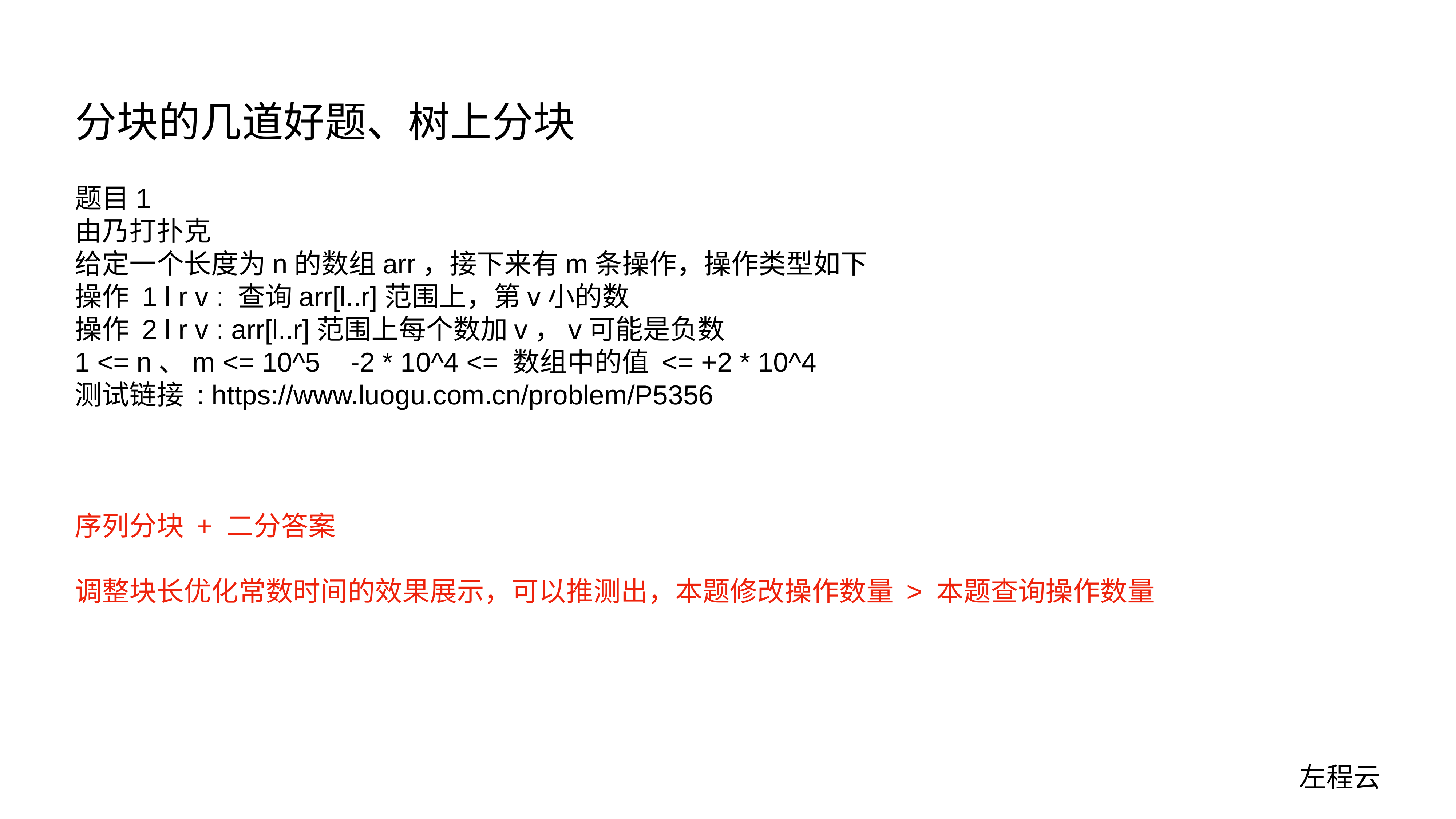

# 分块的几道好题、树上分块
题目1
由乃打扑克
给定一个长度为n的数组arr，接下来有m条操作，操作类型如下
操作 1 l r v : 查询arr[l..r]范围上，第v小的数
操作 2 l r v : arr[l..r]范围上每个数加v，v可能是负数
1 <= n、m <= 10^5    -2 * 10^4 <= 数组中的值 <= +2 * 10^4
测试链接 : https://www.luogu.com.cn/problem/P5356

序列分块 + 二分答案

调整块长优化常数时间的效果展示，可以推测出，本题修改操作数量 > 本题查询操作数量
左程云